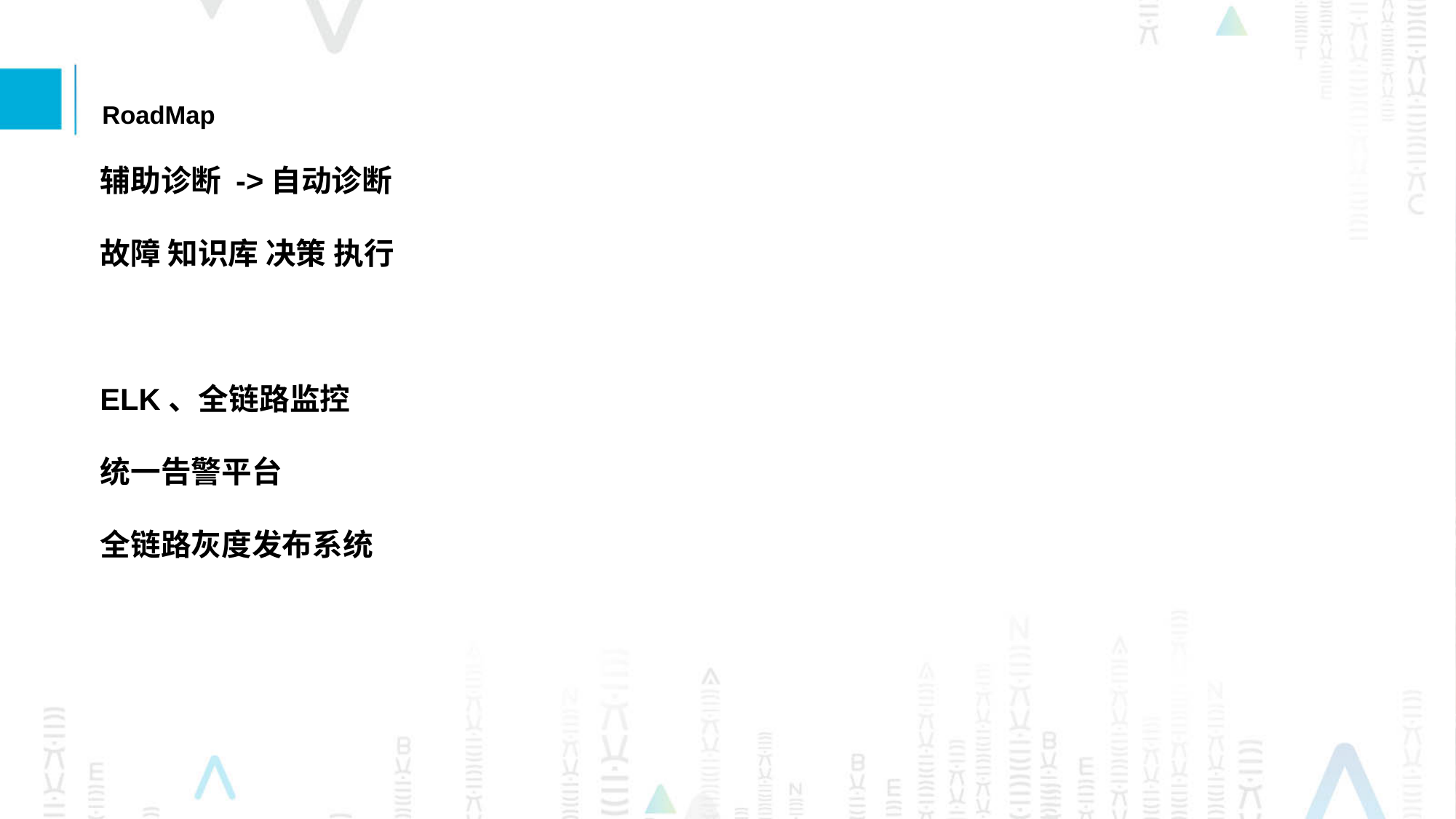

RoadMap
辅助诊断 ->自动诊断

故障 知识库 决策 执行

ELK、全链路监控

统一告警平台

全链路灰度发布系统